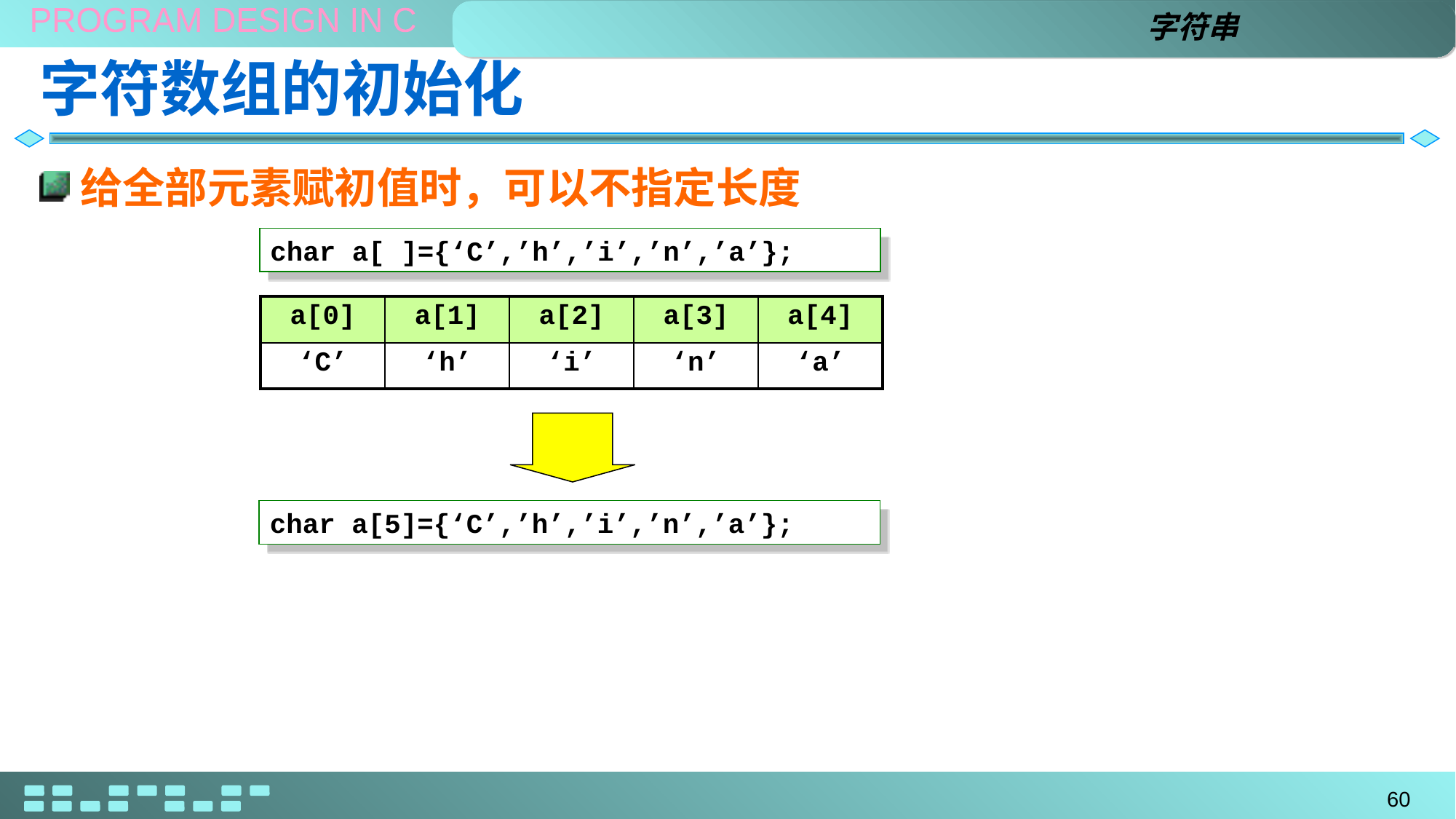

字符串
# 字符数组的初始化
给全部元素赋初值时，可以不指定长度

char a[ ]={‘C’,’h’,’i’,’n’,’a’};
| a[0] | a[1] | a[2] | a[3] | a[4] |
| --- | --- | --- | --- | --- |
| ‘C’ | ‘h’ | ‘i’ | ‘n’ | ‘a’ |

char a[5]={‘C’,’h’,’i’,’n’,’a’};
60